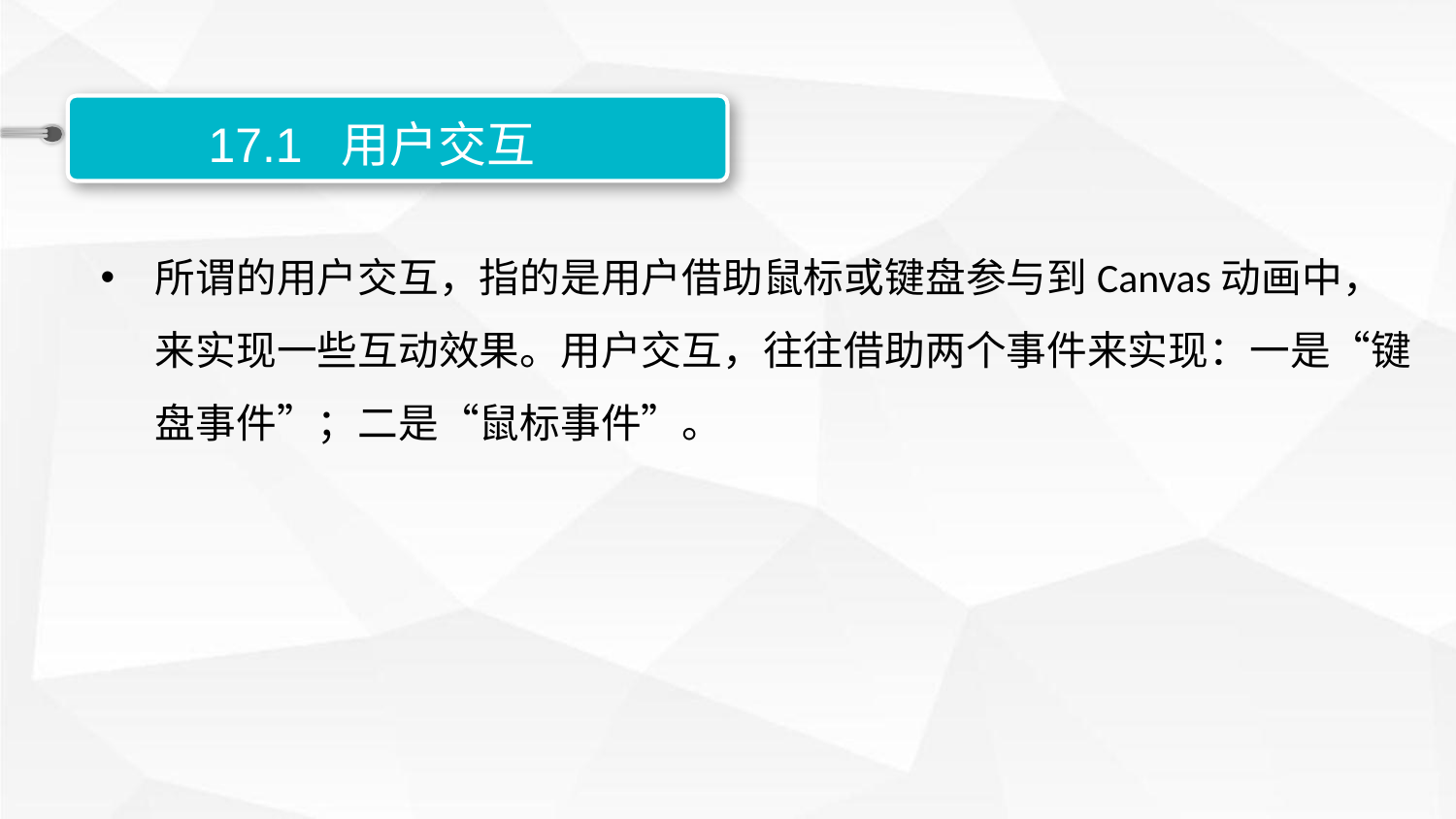

17.1  用户交互

所谓的用户交互，指的是用户借助鼠标或键盘参与到Canvas动画中，来实现一些互动效果。用户交互，往往借助两个事件来实现：一是“键盘事件”；二是“鼠标事件”。